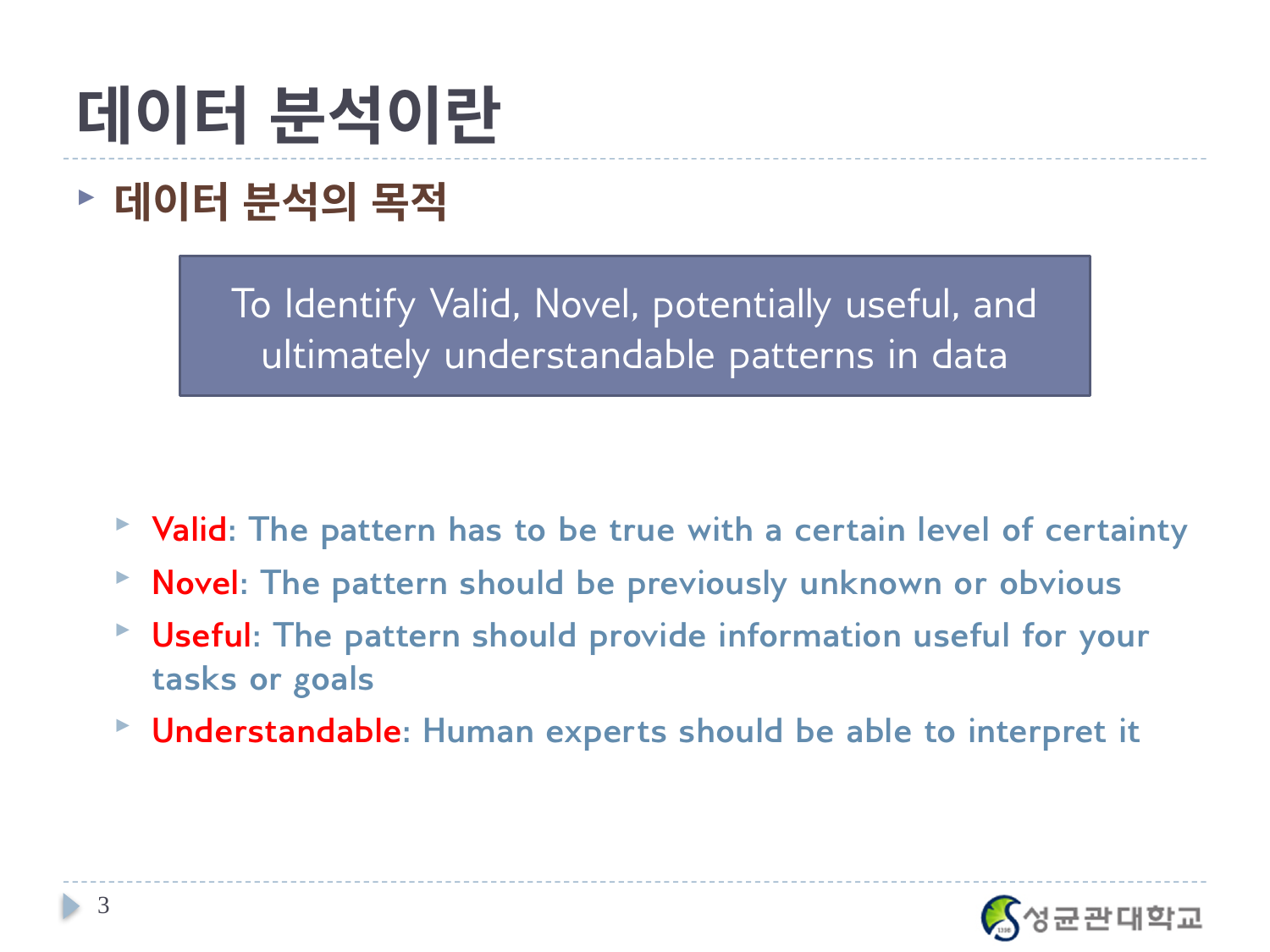

# 데이터 분석이란
데이터 분석의 목적

Valid: The pattern has to be true with a certain level of certainty
Novel: The pattern should be previously unknown or obvious
Useful: The pattern should provide information useful for your tasks or goals
Understandable: Human experts should be able to interpret it

To Identify Valid, Novel, potentially useful, and ultimately understandable patterns in data
3